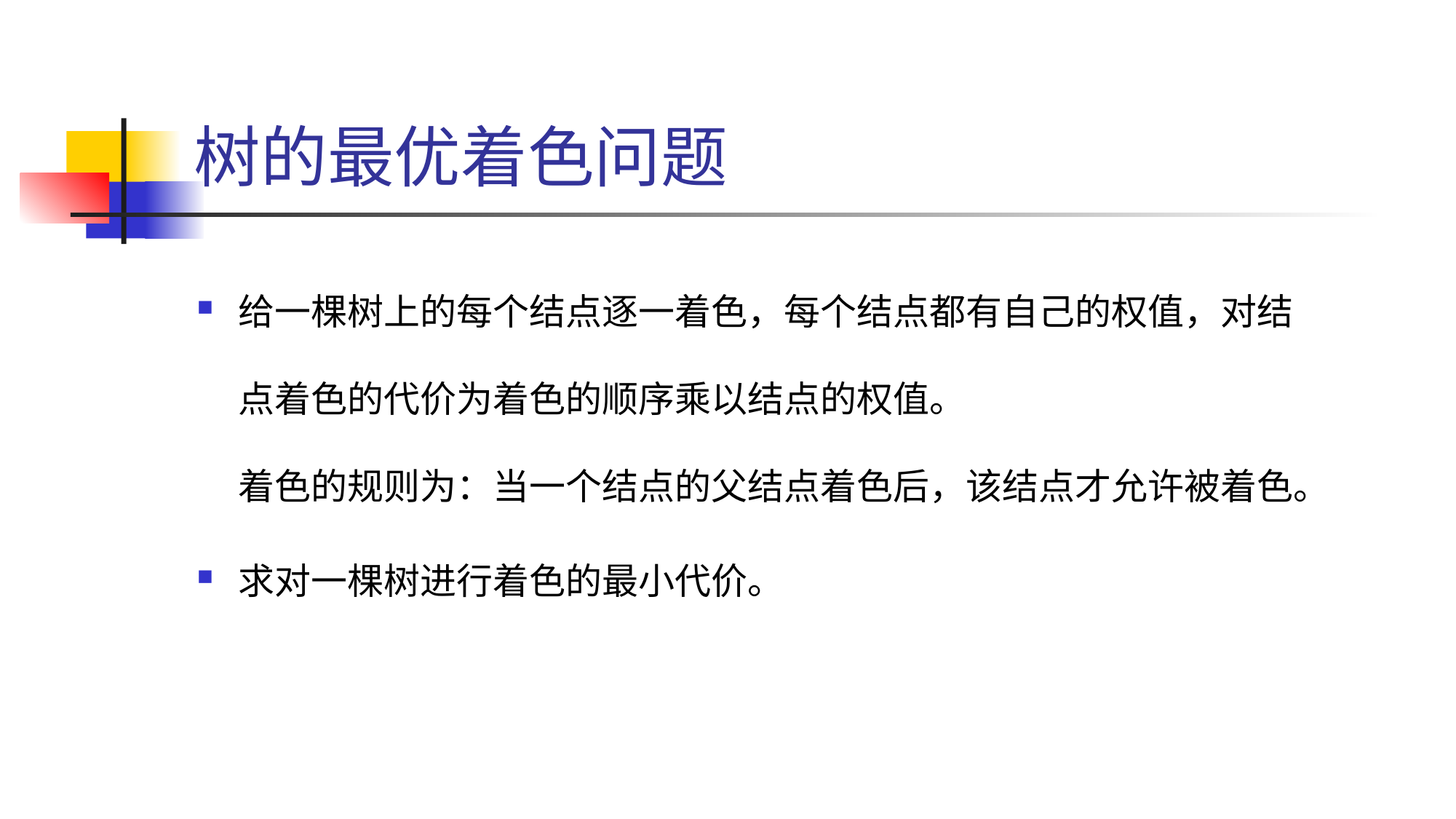

# 树的最优着色问题
给一棵树上的每个结点逐一着色，每个结点都有自己的权值，对结点着色的代价为着色的顺序乘以结点的权值。
着色的规则为：当一个结点的父结点着色后，该结点才允许被着色。
求对一棵树进行着色的最小代价。